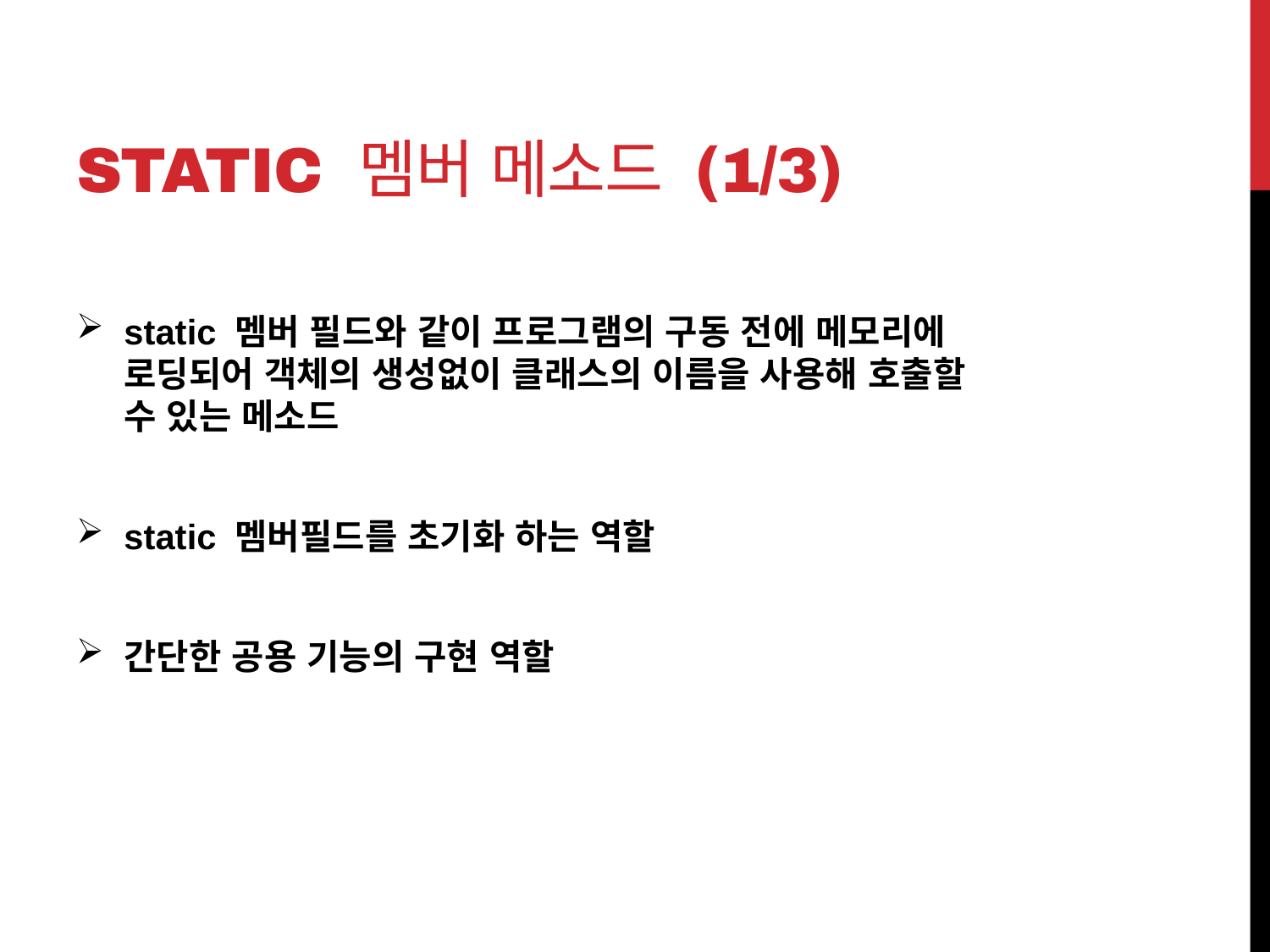

# static 멤버 메소드 (1/3)

static 멤버 필드와 같이 프로그램의 구동 전에 메모리에
로딩되어 객체의 생성없이 클래스의 이름을 사용해 호출할
수 있는 메소드

static 멤버필드를 초기화 하는 역할

간단한 공용 기능의 구현 역할